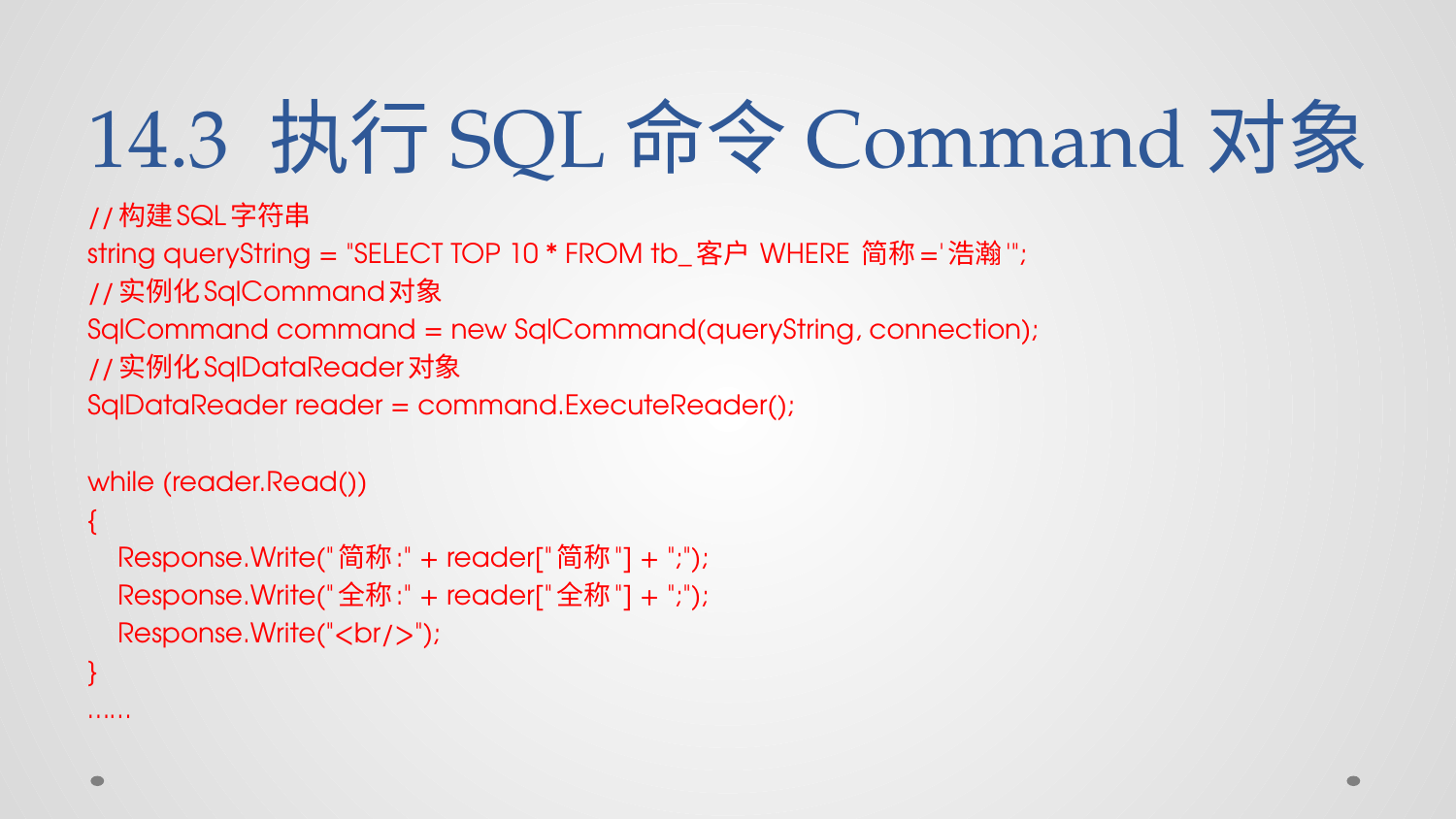

# 14.3 执行SQL命令Command对象
//构建SQL字符串
string queryString = "SELECT TOP 10 * FROM tb_客户 WHERE 简称='浩瀚'";
//实例化SqlCommand对象
SqlCommand command = new SqlCommand(queryString, connection);
//实例化SqlDataReader对象
SqlDataReader reader = command.ExecuteReader();

while (reader.Read())
{
    Response.Write("简称:" + reader["简称"] + ";");
    Response.Write("全称:" + reader["全称"] + ";");
    Response.Write("<br/>");
}
……